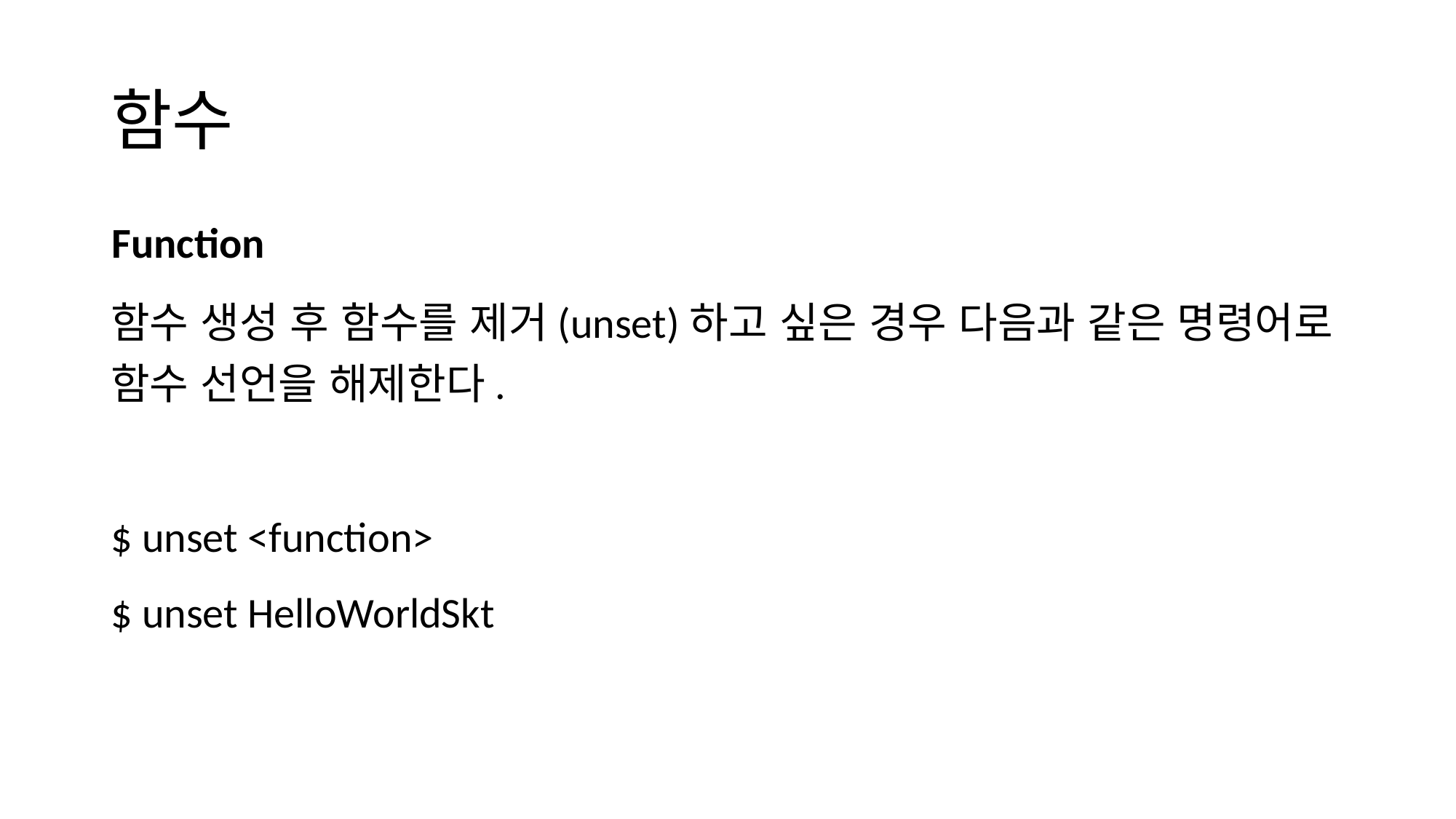

# 함수
Function
함수 생성 후 함수를 제거(unset)하고 싶은 경우 다음과 같은 명령어로 함수 선언을 해제한다.

$ unset <function>
$ unset HelloWorldSkt